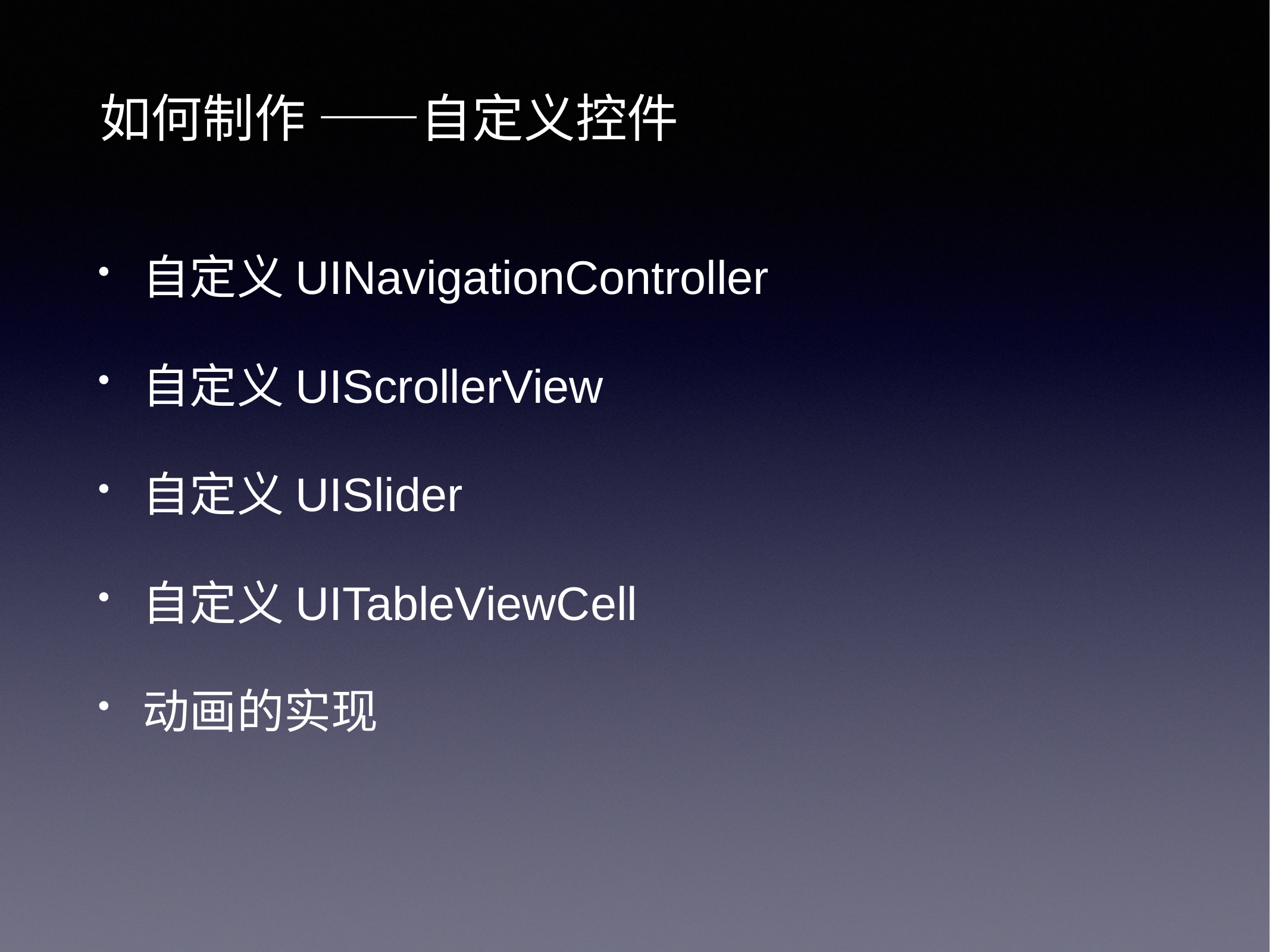

# 如何制作 ——自定义控件
自定义UINavigationController
自定义UIScrollerView
自定义UISlider
自定义UITableViewCell
动画的实现